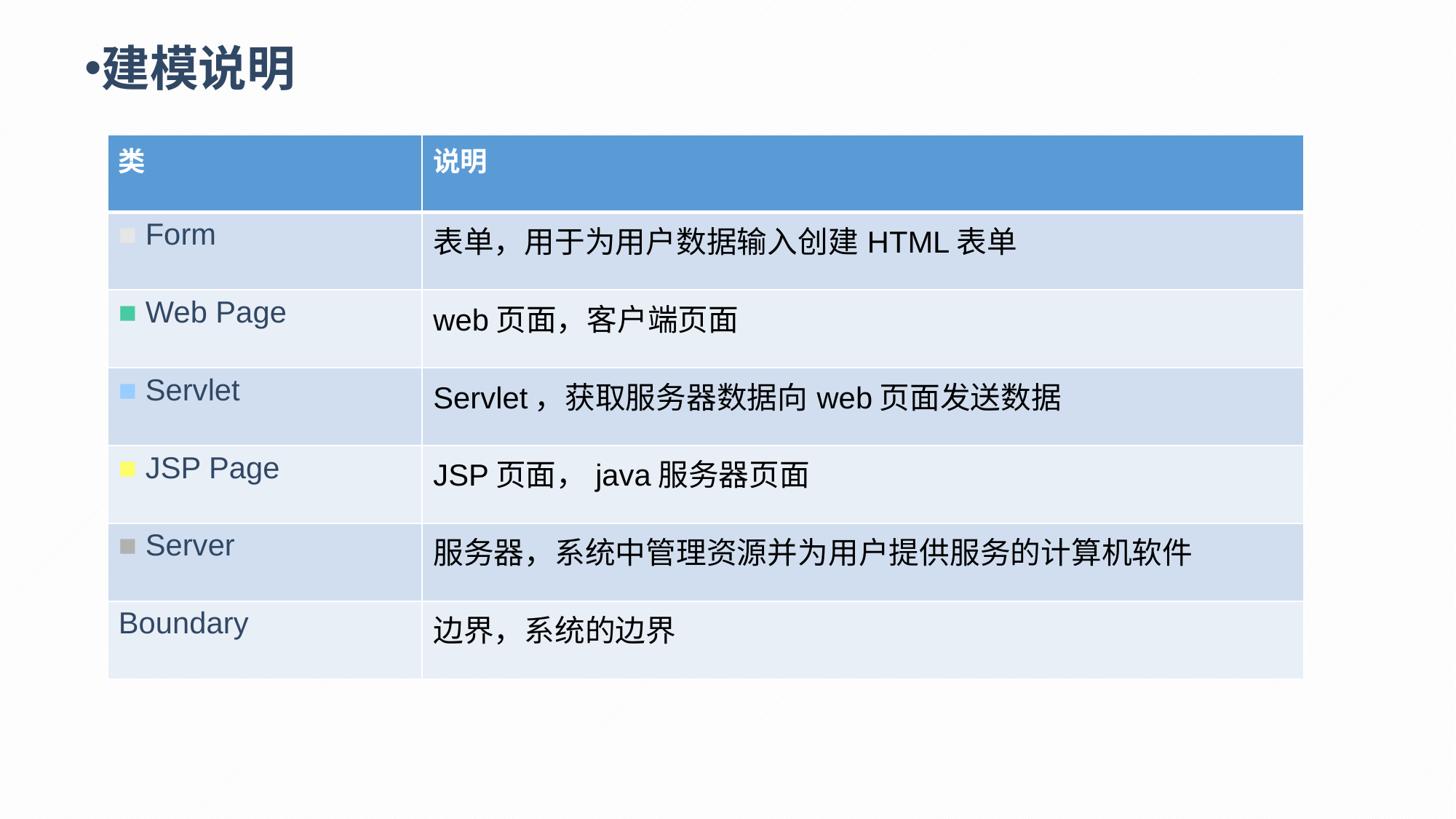

建模说明
| 类 | 说明 |
| --- | --- |
| ■ Form | 表单，用于为用户数据输入创建HTML表单 |
| ■ Web Page | web页面，客户端页面 |
| ■ Servlet | Servlet，获取服务器数据向web页面发送数据 |
| ■ JSP Page | JSP页面，java服务器页面 |
| ■ Server | 服务器，系统中管理资源并为用户提供服务的计算机软件 |
| Boundary | 边界，系统的边界 |